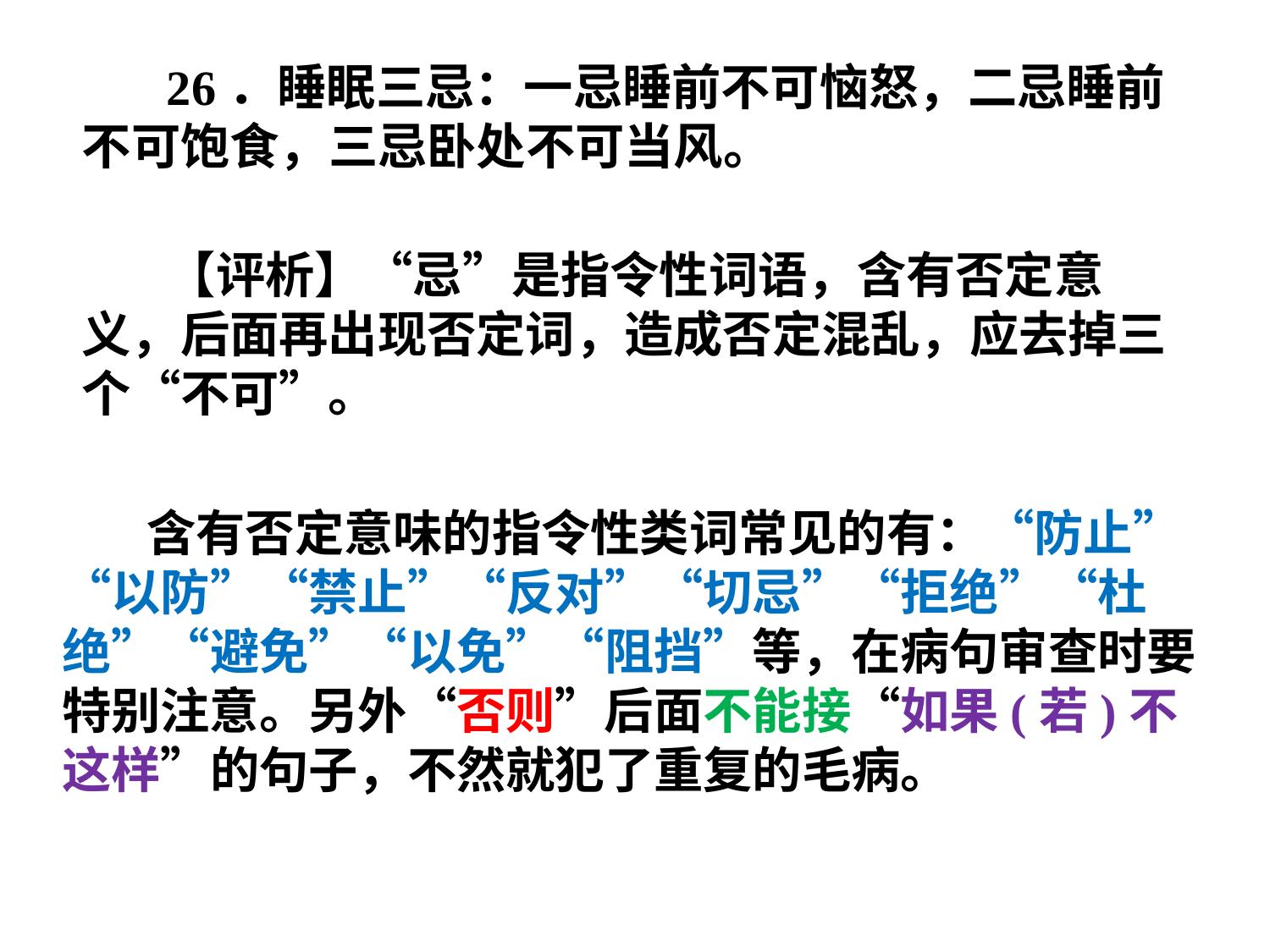

26．睡眠三忌：一忌睡前不可恼怒，二忌睡前不可饱食，三忌卧处不可当风。
【评析】“忌”是指令性词语，含有否定意义，后面再出现否定词，造成否定混乱，应去掉三个“不可”。
含有否定意味的指令性类词常见的有：“防止”“以防”“禁止”“反对”“切忌”“拒绝”“杜绝”“避免”“以免”“阻挡”等，在病句审查时要特别注意。另外“否则”后面不能接“如果(若)不这样”的句子，不然就犯了重复的毛病。